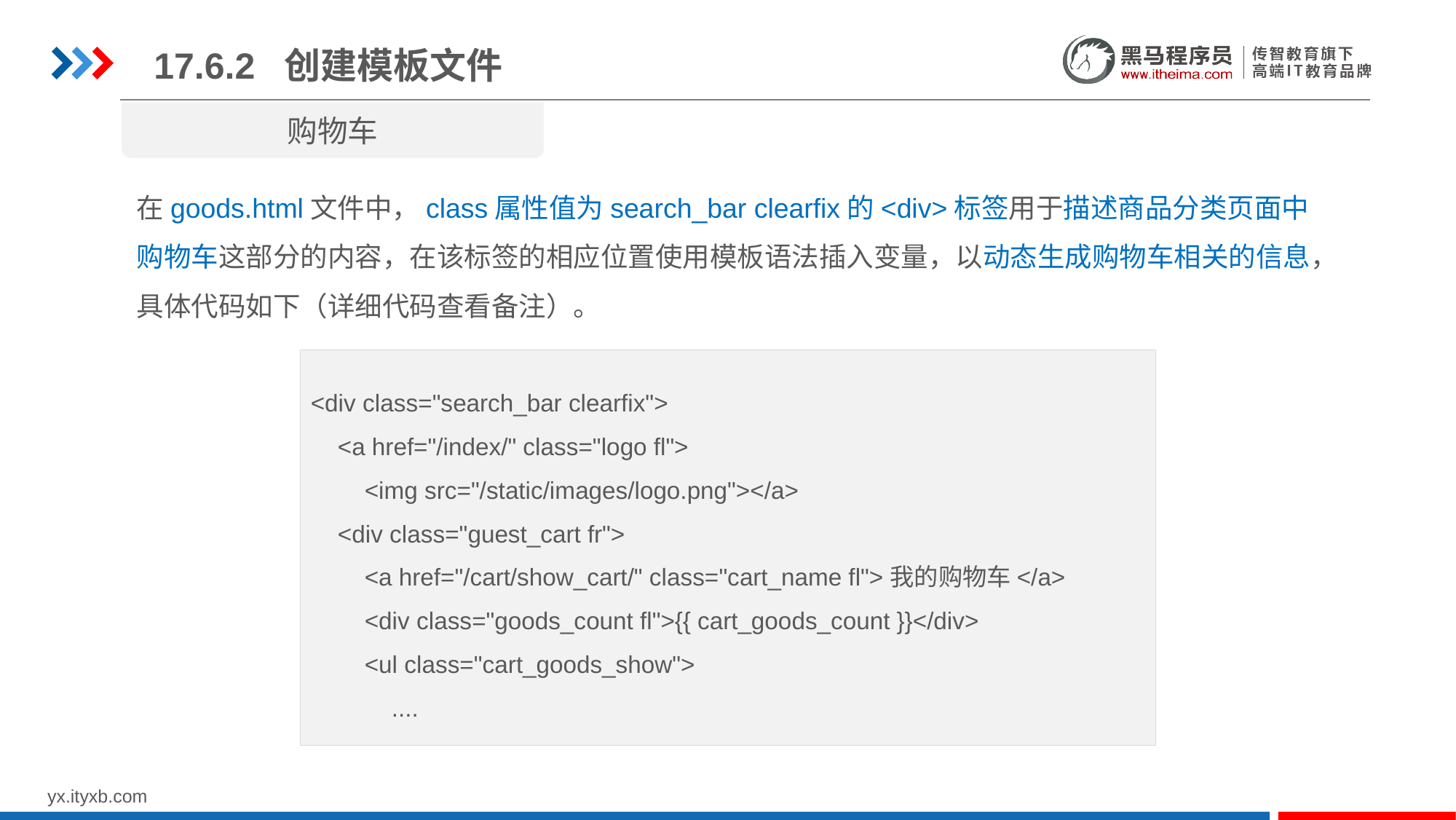

17.6.2  创建模板文件

购物车
在goods.html文件中，class属性值为search_bar clearfix的<div>标签用于描述商品分类页面中购物车这部分的内容，在该标签的相应位置使用模板语法插入变量，以动态生成购物车相关的信息，具体代码如下（详细代码查看备注）。
<div class="search_bar clearfix">
    <a href="/index/" class="logo fl">
        <img src="/static/images/logo.png"></a>
    <div class="guest_cart fr">
        <a href="/cart/show_cart/" class="cart_name fl">我的购物车</a>
        <div class="goods_count fl">{{ cart_goods_count }}</div>
        <ul class="cart_goods_show">
            ....